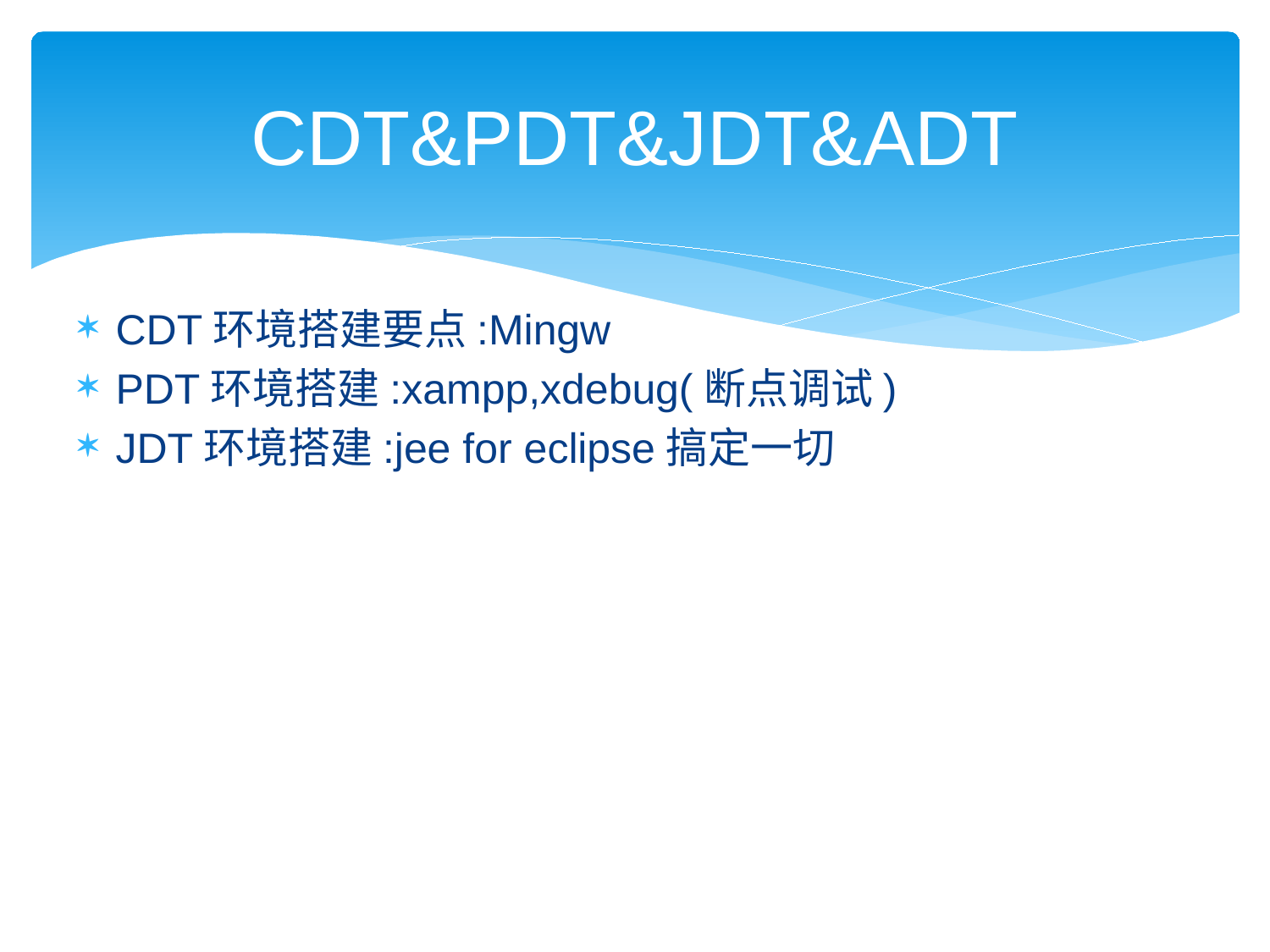

# CDT&PDT&JDT&ADT
CDT环境搭建要点:Mingw
PDT环境搭建:xampp,xdebug(断点调试)
JDT环境搭建:jee for eclipse搞定一切